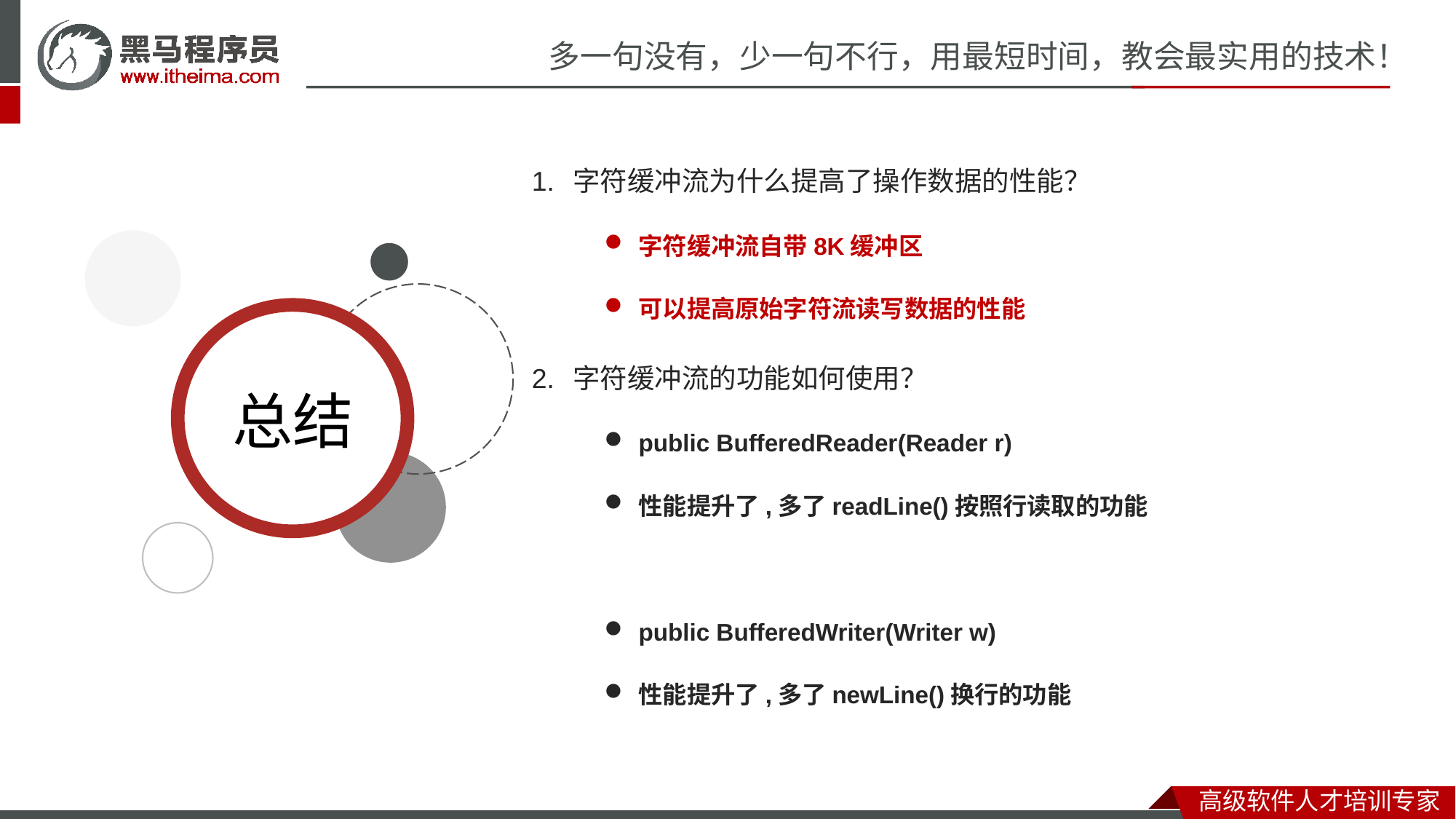

字符缓冲流为什么提高了操作数据的性能？
字符缓冲流自带8K缓冲区
可以提高原始字符流读写数据的性能
字符缓冲流的功能如何使用？
public BufferedReader​(Reader r)
性能提升了,多了readLine()按照行读取的功能

public BufferedWriter​(Writer w)
性能提升了,多了newLine()换行的功能